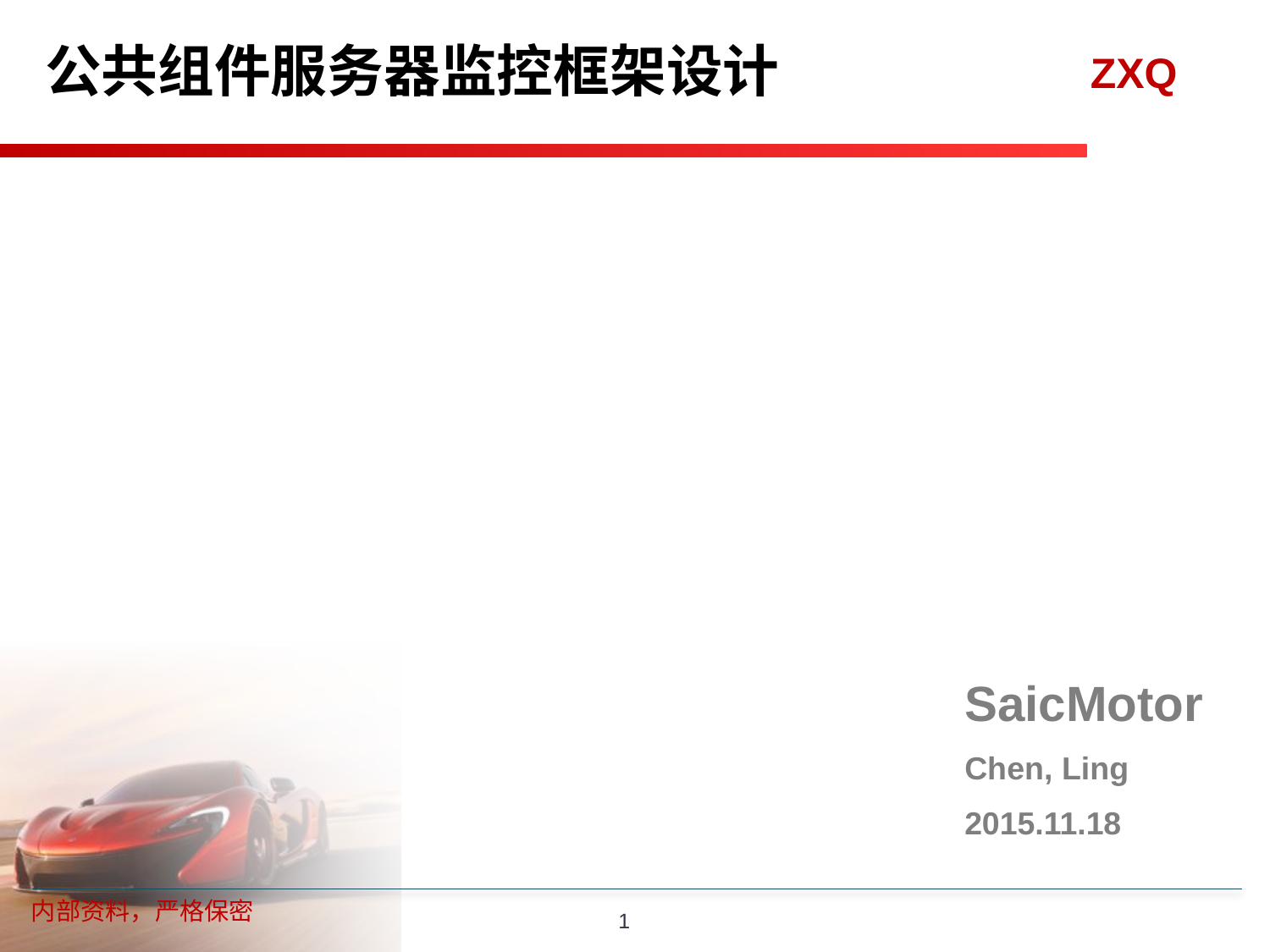

# 公共组件服务器监控框架设计
	SaicMotor
	Chen, Ling
	2015.11.18

1